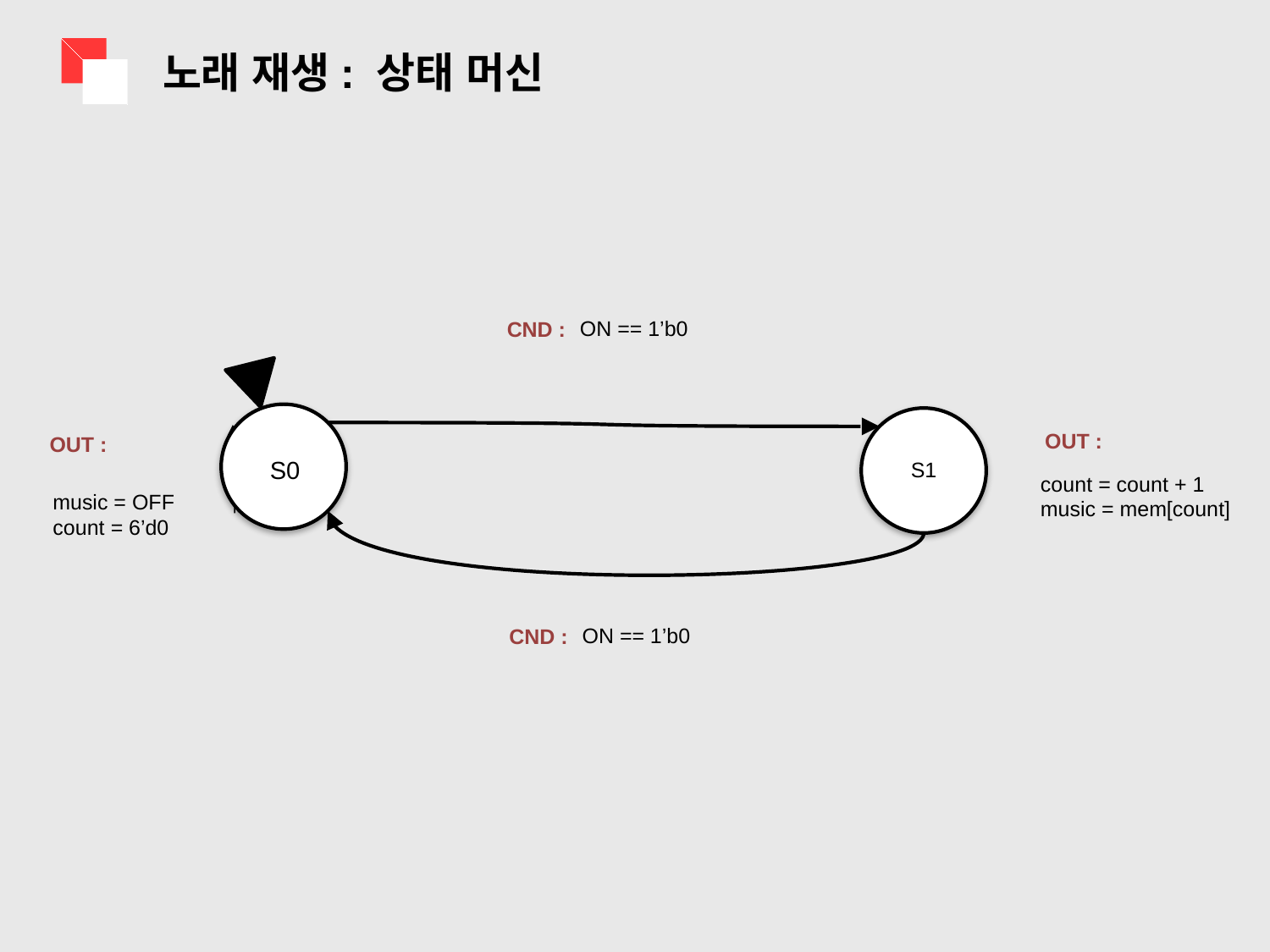

노래 재생: 상태 머신

ON == 1’b0
CND :

S0
OUT :
music = OFF
count = 6’d0

S1
OUT :
count = count + 1
music = mem[count]
ON == 1’b0
CND :